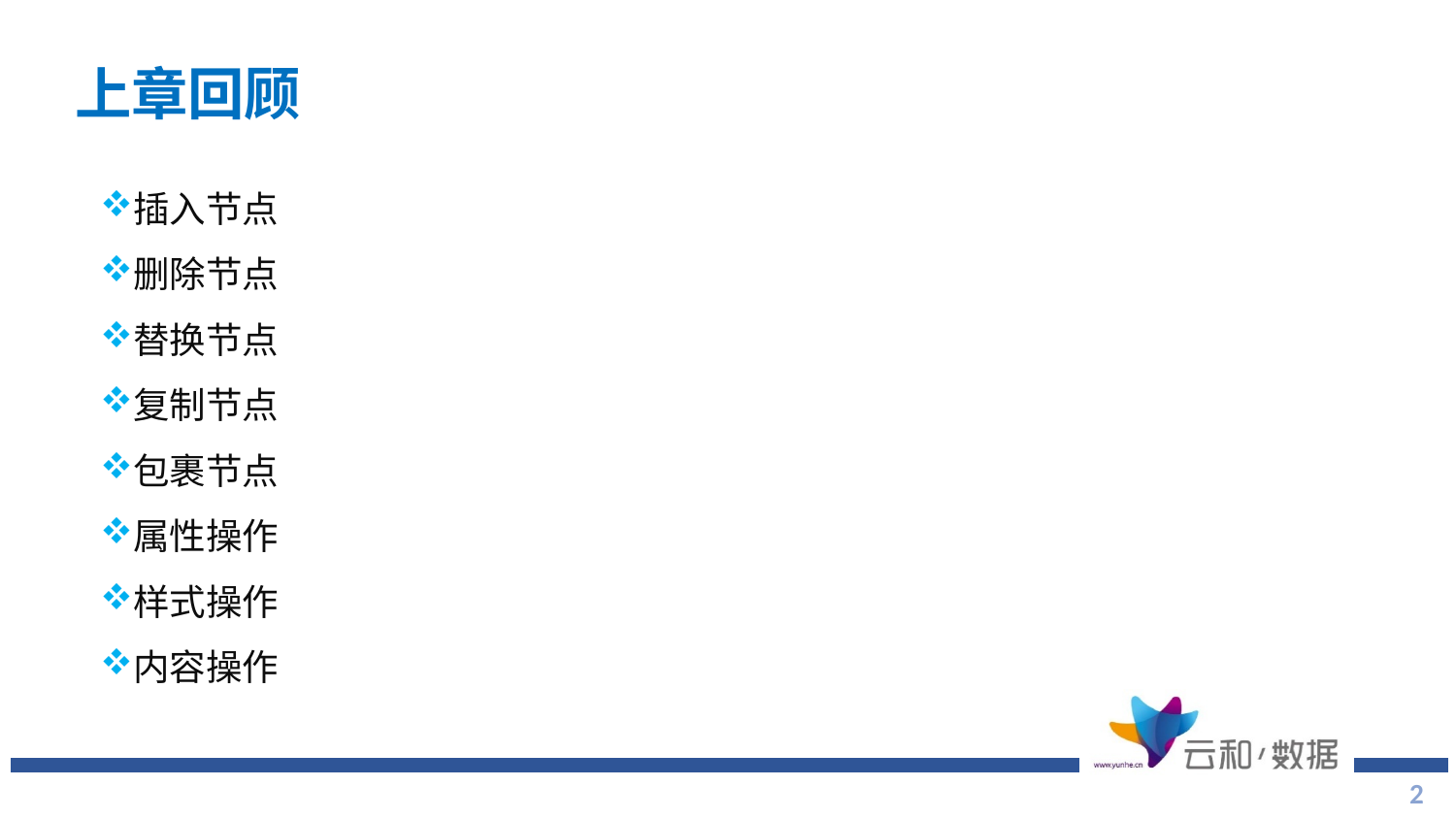

上章回顾
插入节点
删除节点
替换节点
复制节点
包裹节点
属性操作
样式操作
内容操作
2